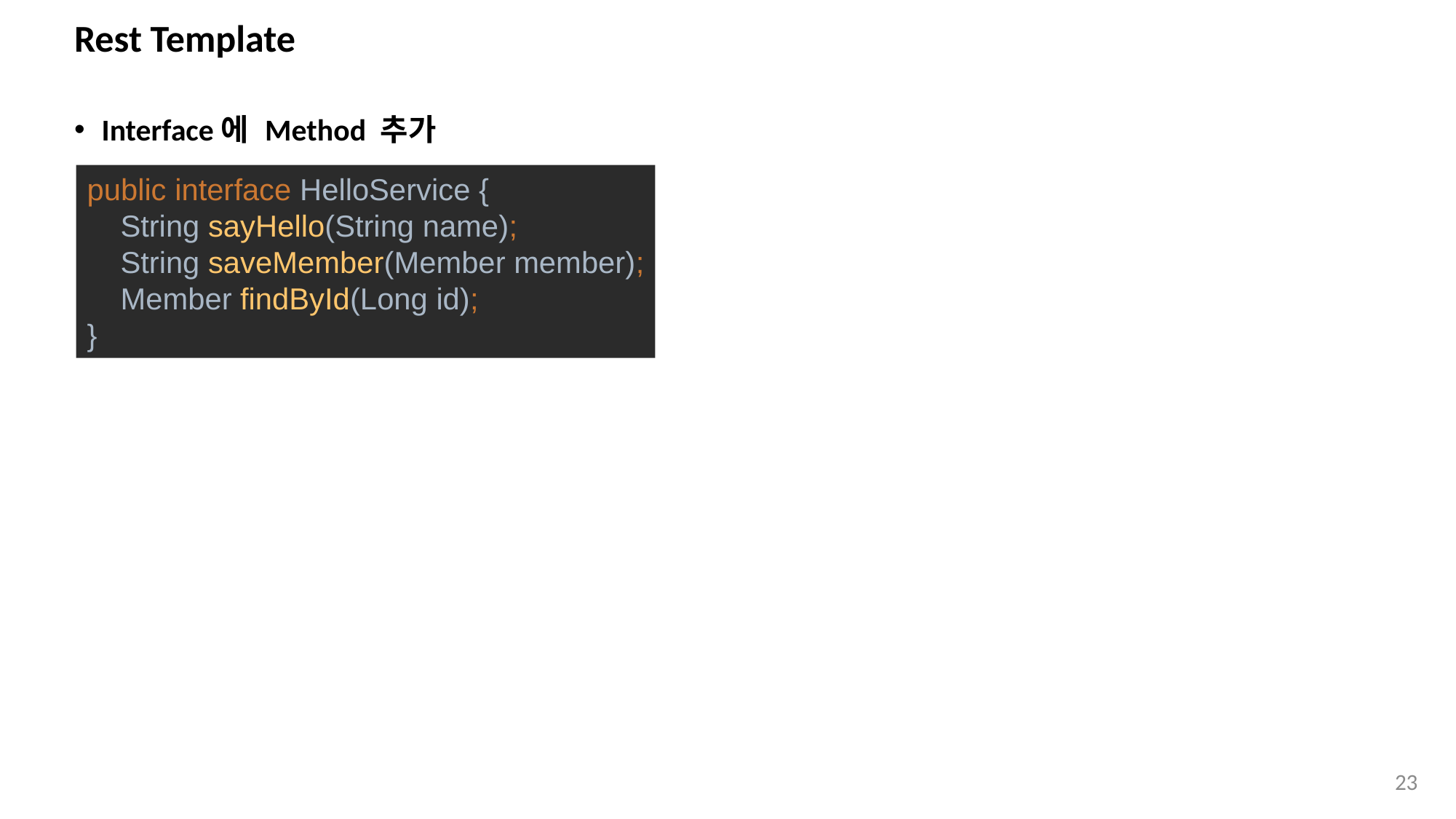

# Rest Template
Interface에 Method 추가

public interface HelloService {
    String sayHello(String name);
    String saveMember(Member member);
    Member findById(Long id);
}
23